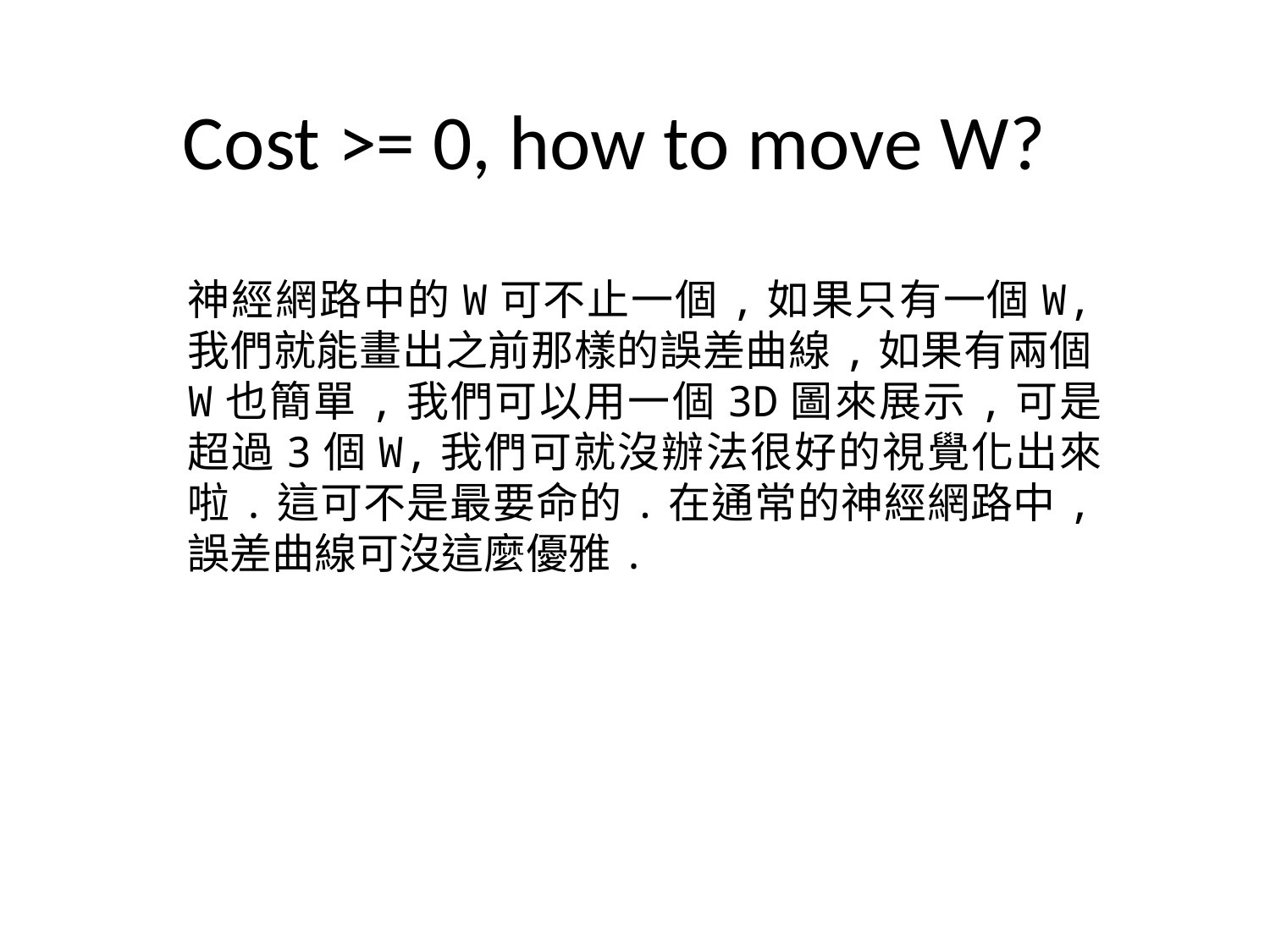

# Cost >= 0, how to move W?
神經網路中的W可不止一個,如果只有一個W,我們就能畫出之前那樣的誤差曲線,如果有兩個W也簡單,我們可以用一個3D圖來展示,可是超過3個W,我們可就沒辦法很好的視覺化出來啦.這可不是最要命的.在通常的神經網路中,誤差曲線可沒這麼優雅.